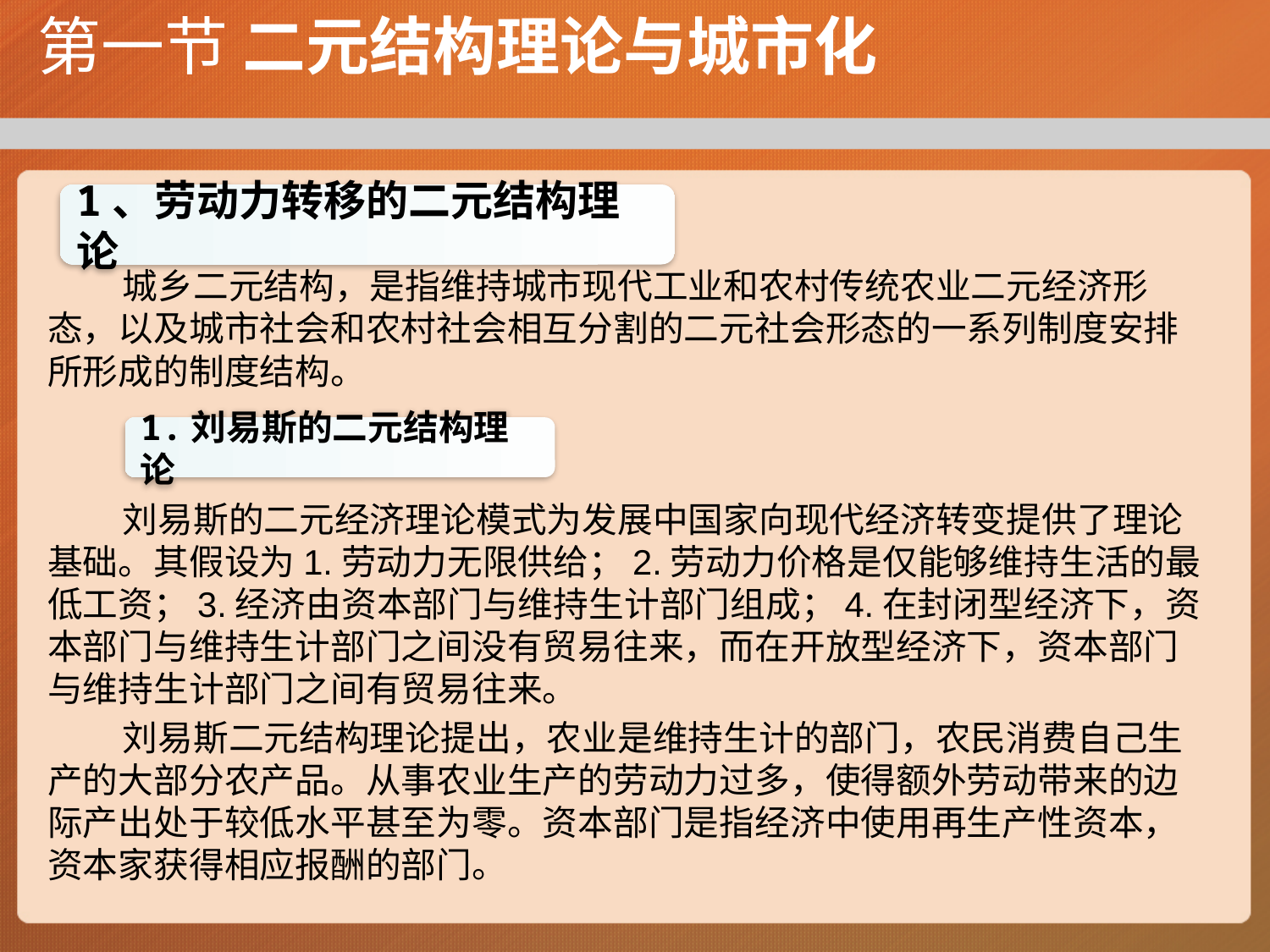

# 第一节 二元结构理论与城市化
1、劳动力转移的二元结构理论

城乡二元结构，是指维持城市现代工业和农村传统农业二元经济形态，以及城市社会和农村社会相互分割的二元社会形态的一系列制度安排所形成的制度结构。

刘易斯的二元经济理论模式为发展中国家向现代经济转变提供了理论基础。其假设为1.劳动力无限供给；2.劳动力价格是仅能够维持生活的最低工资；3.经济由资本部门与维持生计部门组成；4.在封闭型经济下，资本部门与维持生计部门之间没有贸易往来，而在开放型经济下，资本部门与维持生计部门之间有贸易往来。
刘易斯二元结构理论提出，农业是维持生计的部门，农民消费自己生产的大部分农产品。从事农业生产的劳动力过多，使得额外劳动带来的边际产出处于较低水平甚至为零。资本部门是指经济中使用再生产性资本，资本家获得相应报酬的部门。
1.刘易斯的二元结构理论